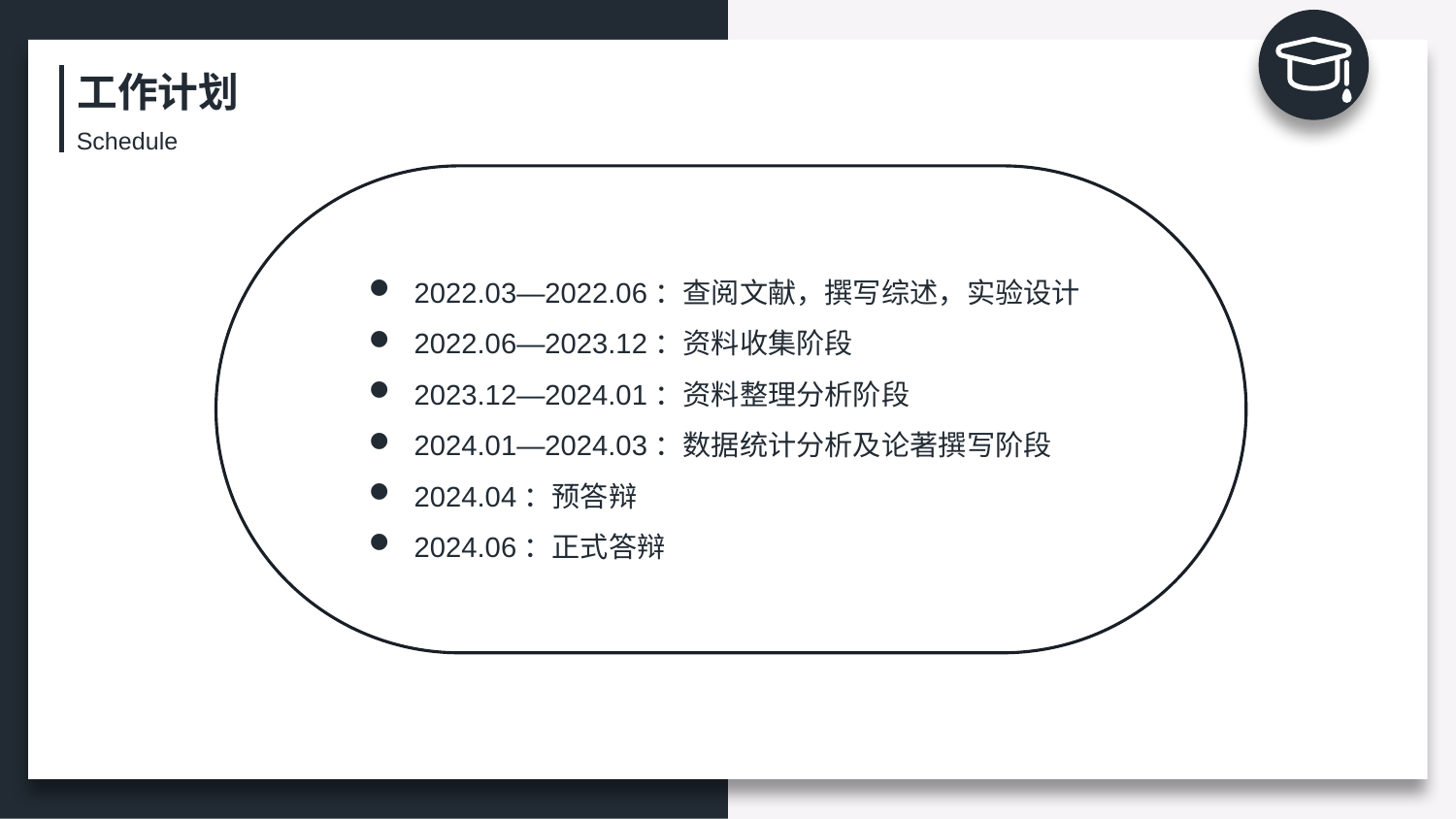

工作计划
Schedule

2022.03—2022.06：查阅文献，撰写综述，实验设计
2022.06—2023.12：资料收集阶段
2023.12—2024.01：资料整理分析阶段
2024.01—2024.03：数据统计分析及论著撰写阶段
2024.04：预答辩
2024.06：正式答辩